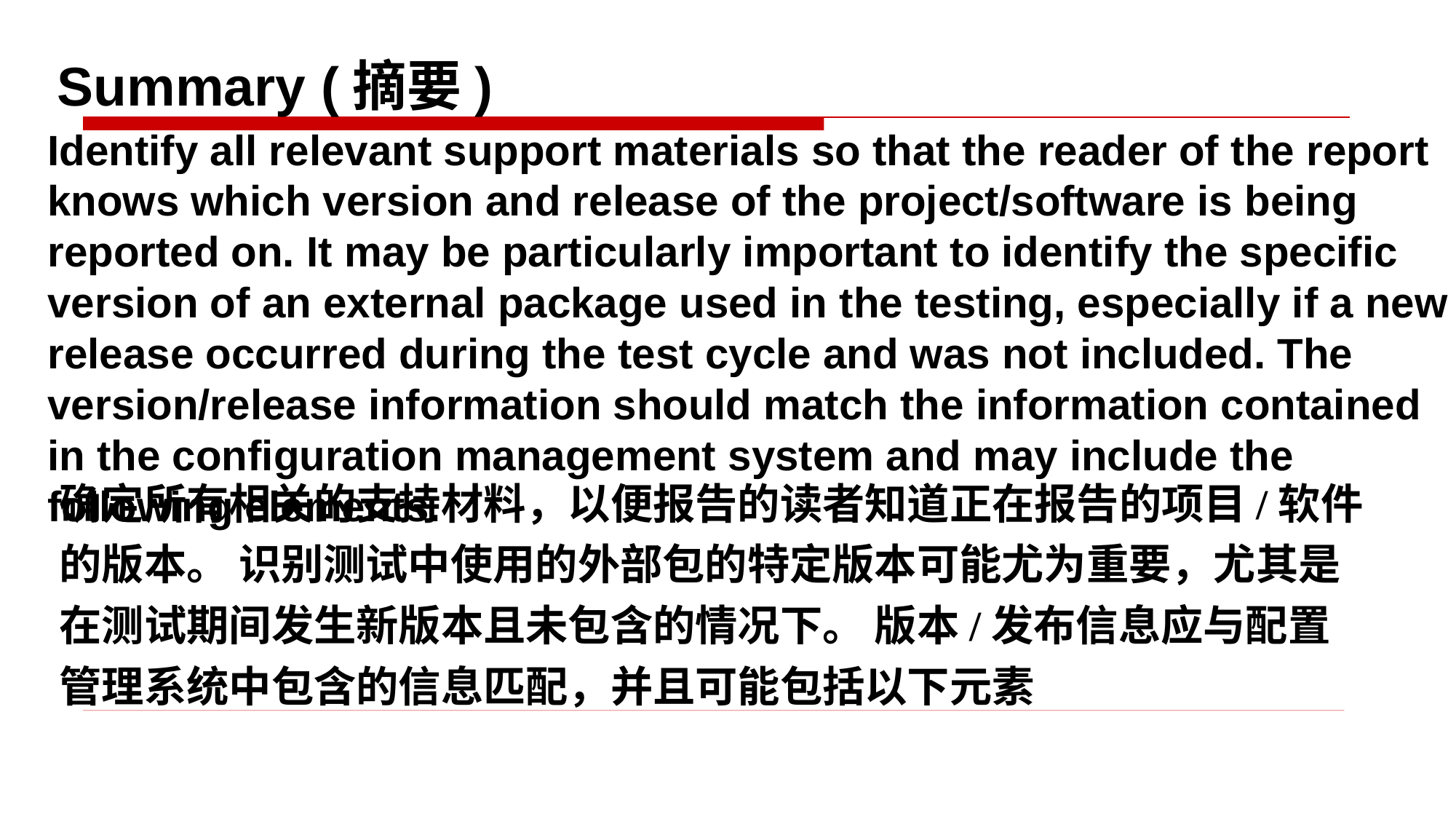

# Summary (摘要)
Identify all relevant support materials so that the reader of the report knows which version and release of the project/software is being reported on. It may be particularly important to identify the specific version of an external package used in the testing, especially if a new release occurred during the test cycle and was not included. The version/release information should match the information contained in the configuration management system and may include the following elements.
确定所有相关的支持材料，以便报告的读者知道正在报告的项目/软件的版本。 识别测试中使用的外部包的特定版本可能尤为重要，尤其是在测试期间发生新版本且未包含的情况下。 版本/发布信息应与配置管理系统中包含的信息匹配，并且可能包括以下元素